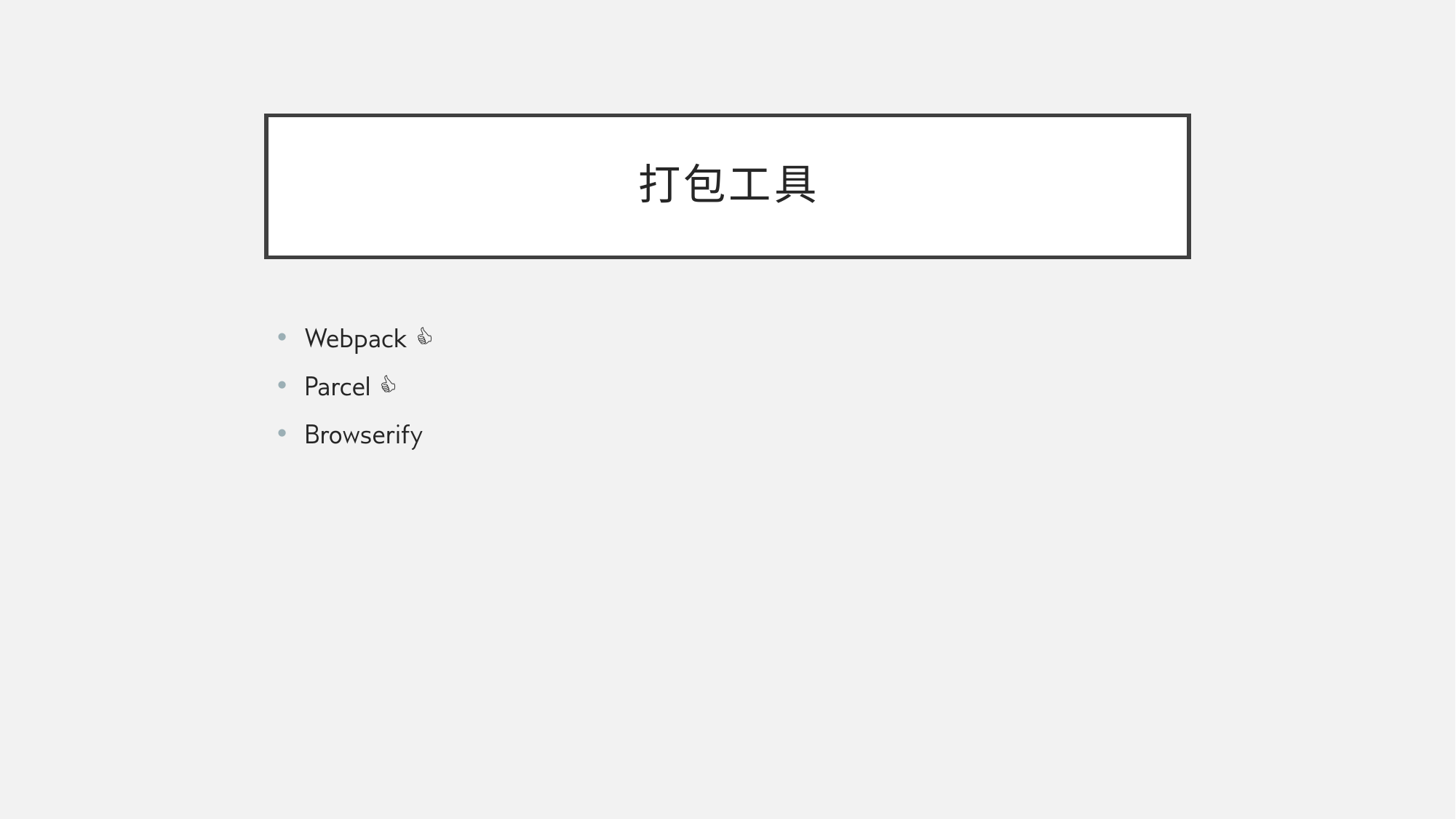

# 打包工具
Webpack 👍
Parcel 👍
Browserify